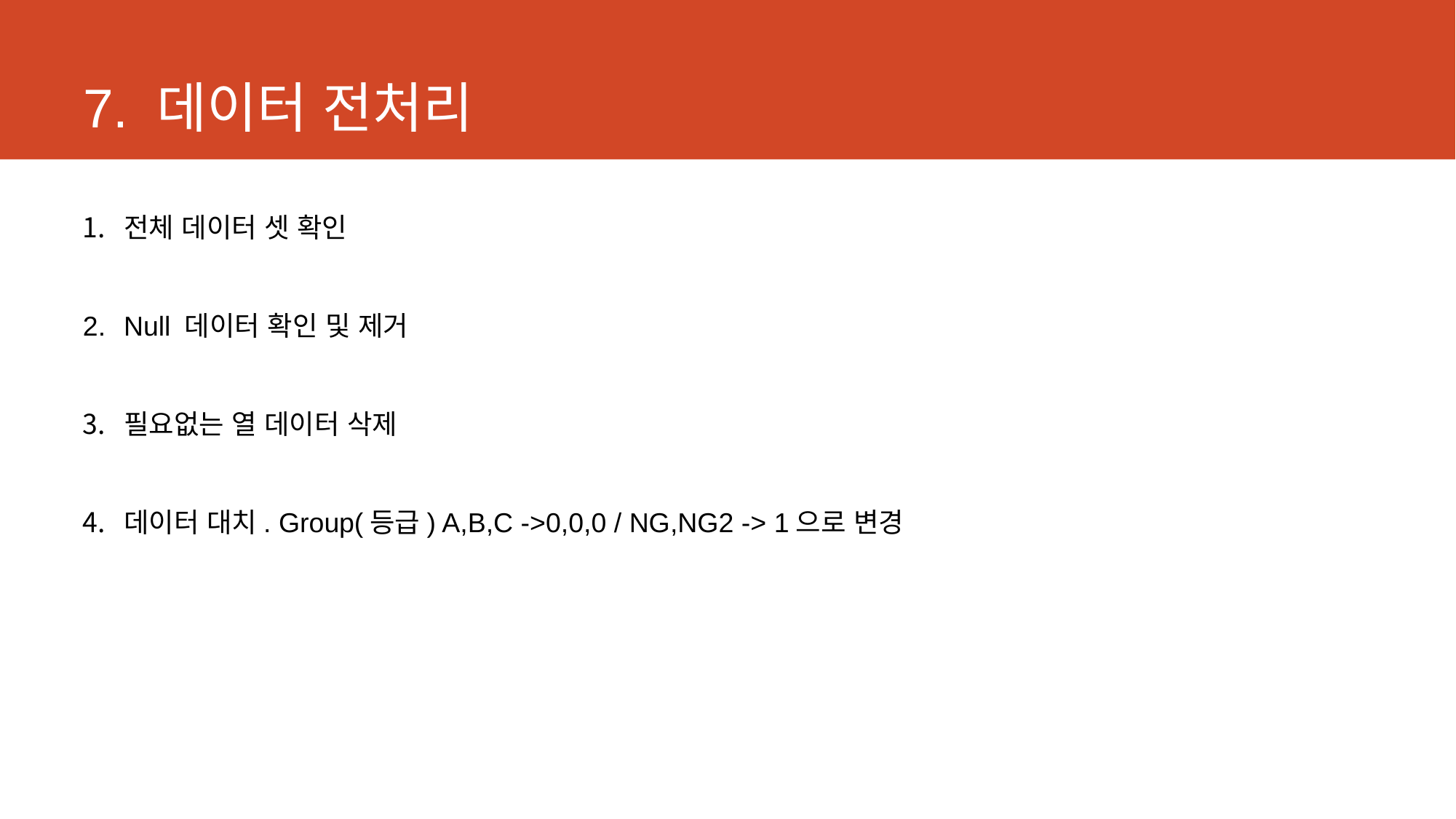

# 7. 데이터 전처리
전체 데이터 셋 확인

Null 데이터 확인 및 제거

필요없는 열 데이터 삭제

데이터 대치. Group(등급) A,B,C ->0,0,0 / NG,NG2 -> 1으로 변경